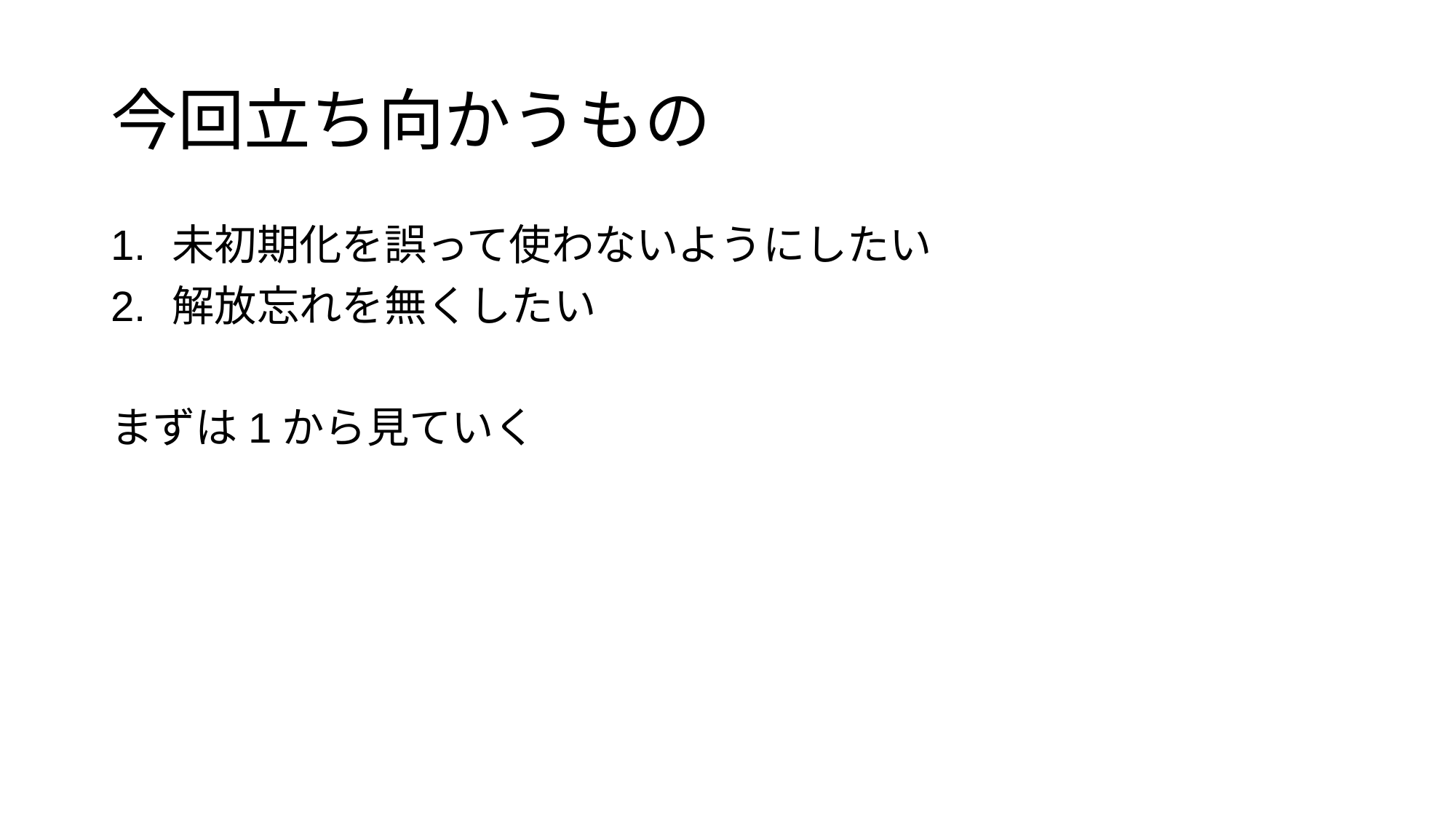

# 今回立ち向かうもの
未初期化を誤って使わないようにしたい
解放忘れを無くしたい

まずは1から見ていく